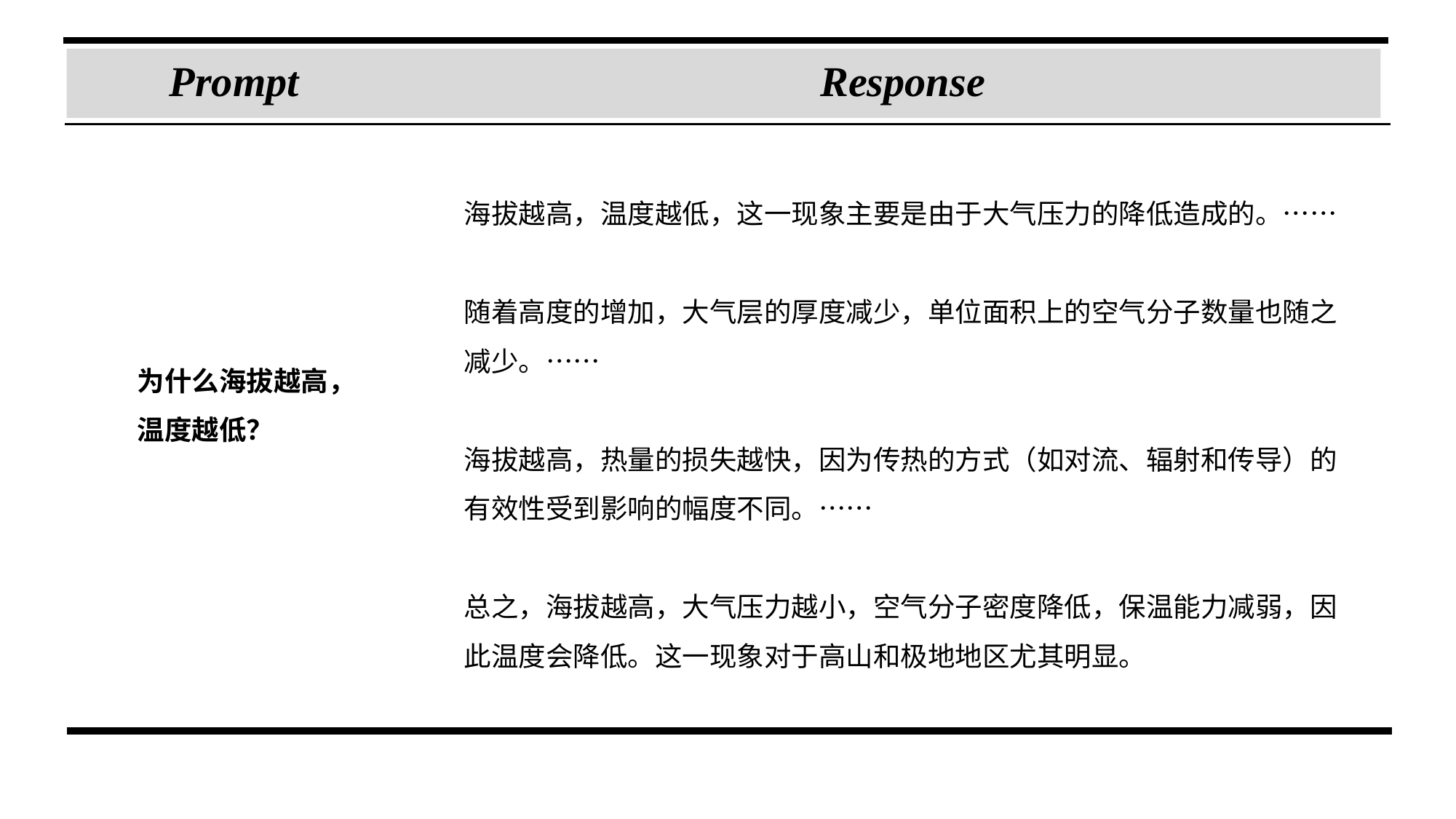

Prompt

Response
海拔越高，温度越低，这一现象主要是由于大气压力的降低造成的。……

随着高度的增加，大气层的厚度减少，单位面积上的空气分子数量也随之减少。……

海拔越高，热量的损失越快，因为传热的方式（如对流、辐射和传导）的有效性受到影响的幅度不同。……

总之，海拔越高，大气压力越小，空气分子密度降低，保温能力减弱，因此温度会降低。这一现象对于高山和极地地区尤其明显。
为什么海拔越高，温度越低？